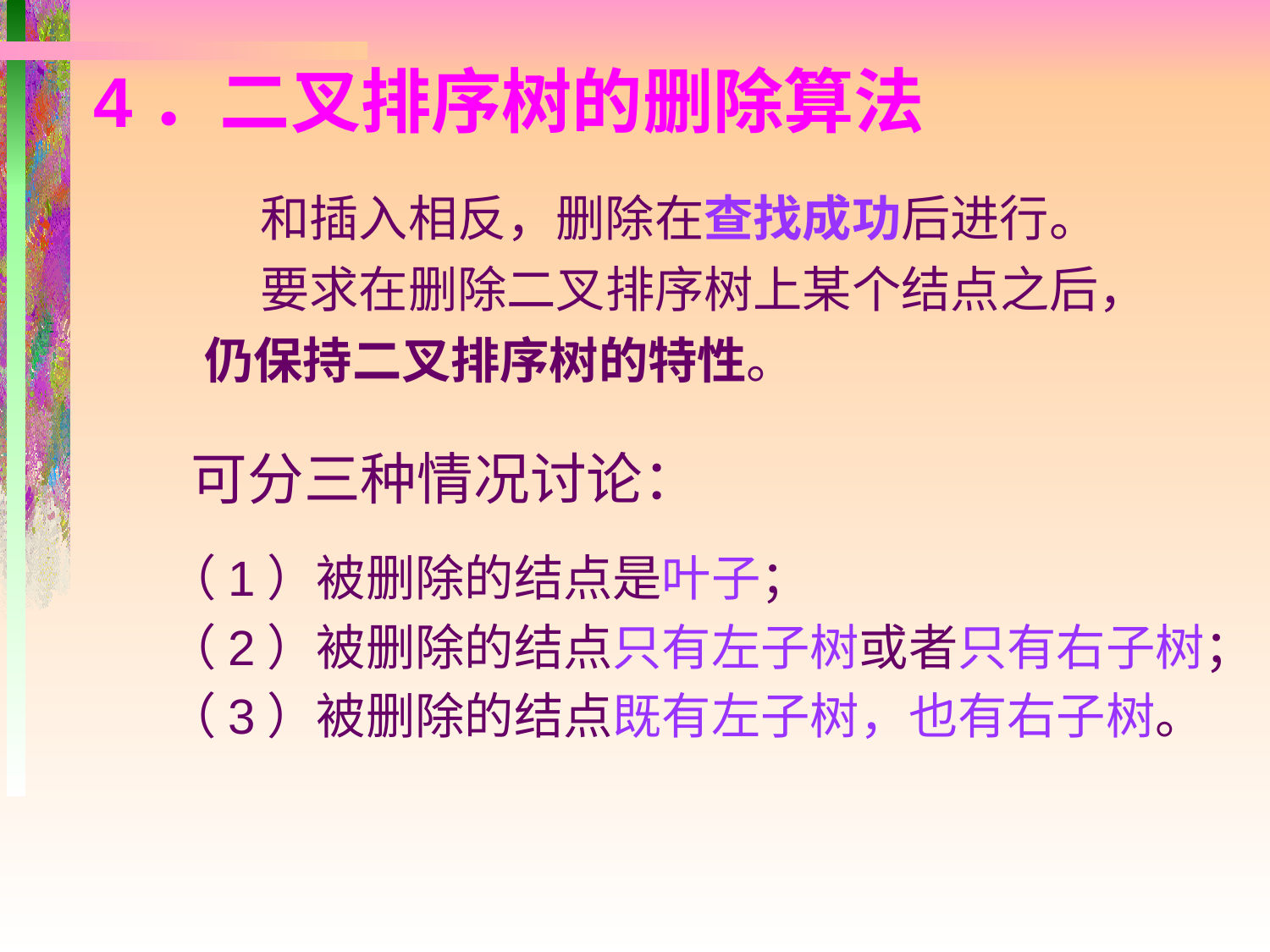

4．二叉排序树的删除算法
    和插入相反，删除在查找成功后进行。
    要求在删除二叉排序树上某个结点之后，仍保持二叉排序树的特性。
可分三种情况讨论：
（1）被删除的结点是叶子；
（2）被删除的结点只有左子树或者只有右子树；
（3）被删除的结点既有左子树，也有右子树。